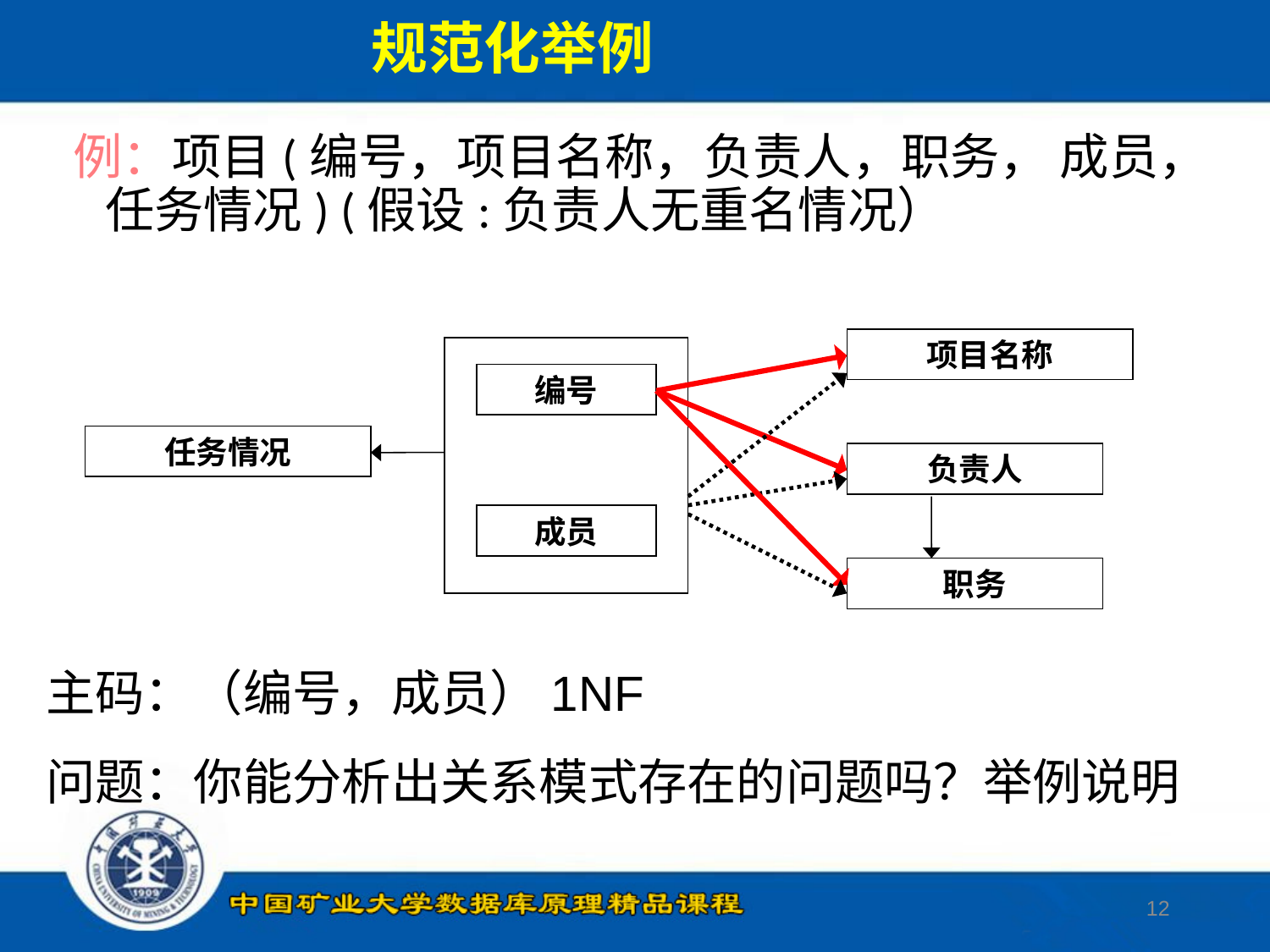

规范化举例
例：项目(编号，项目名称，负责人，职务， 成员，任务情况) (假设:负责人无重名情况）
项目名称

编号

任务情况
负责人

成员

职务
主码：（编号，成员）1NF
问题：你能分析出关系模式存在的问题吗？举例说明
12